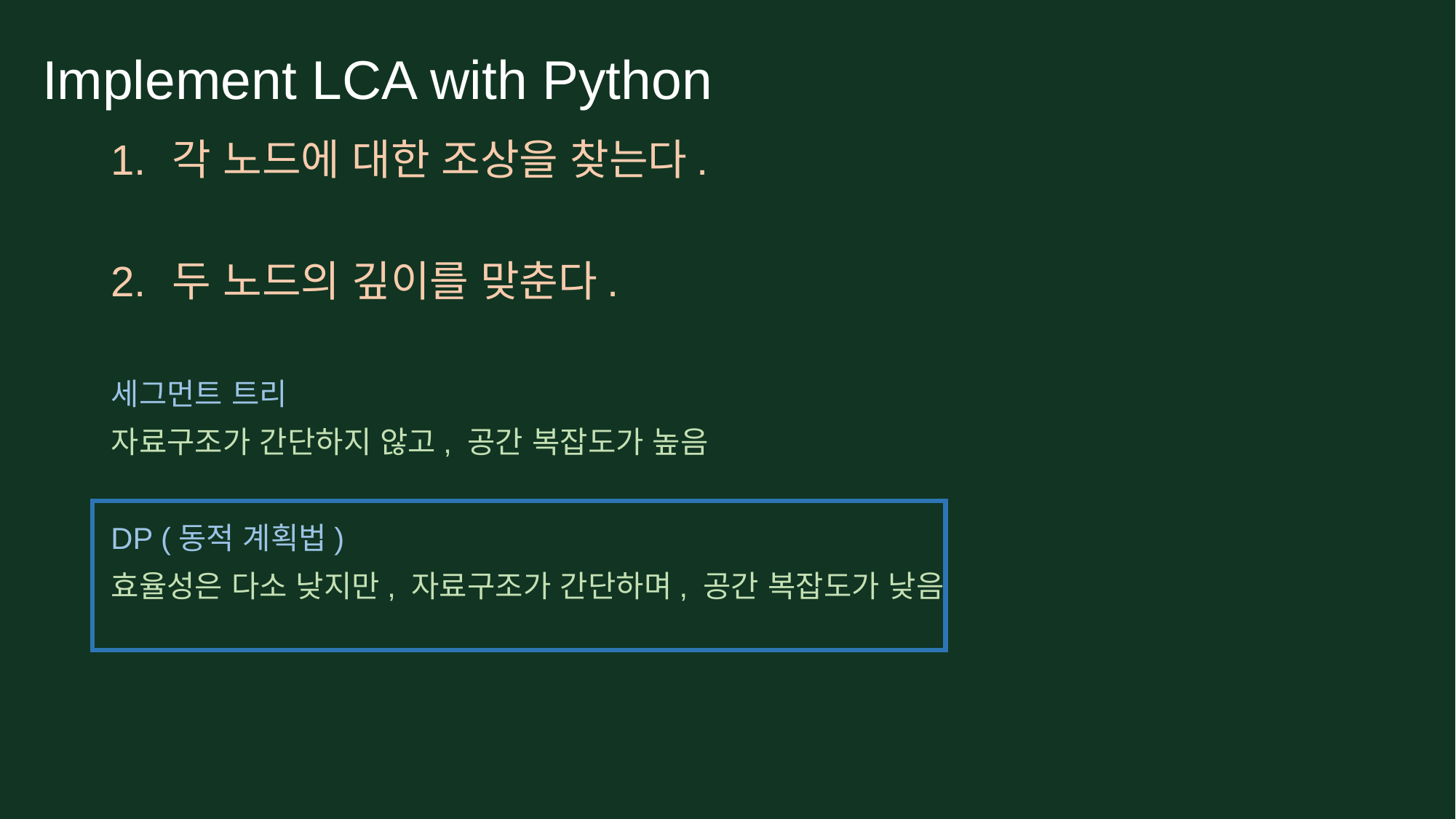

# Implement LCA with Python
각 노드에 대한 조상을 찾는다.

두 노드의 깊이를 맞춘다.

세그먼트 트리
자료구조가 간단하지 않고, 공간 복잡도가 높음

DP (동적 계획법)
효율성은 다소 낮지만, 자료구조가 간단하며, 공간 복잡도가 낮음